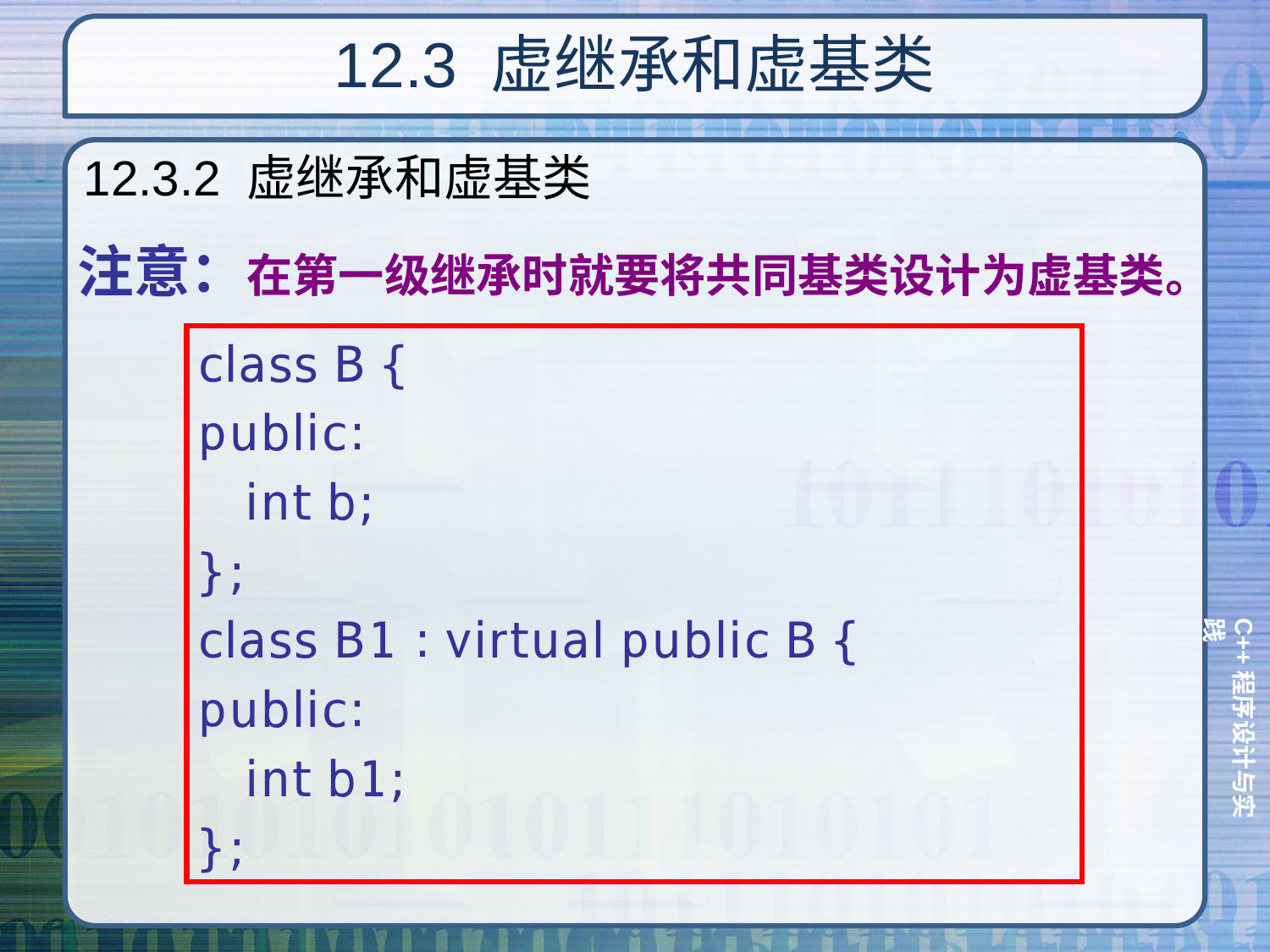

# 12.3 虚继承和虚基类
12.3.2 虚继承和虚基类
注意：在第一级继承时就要将共同基类设计为虚基类。
class B {
public:
	int b;
};
class B1 : virtual public B {
public:
	int b1;
};